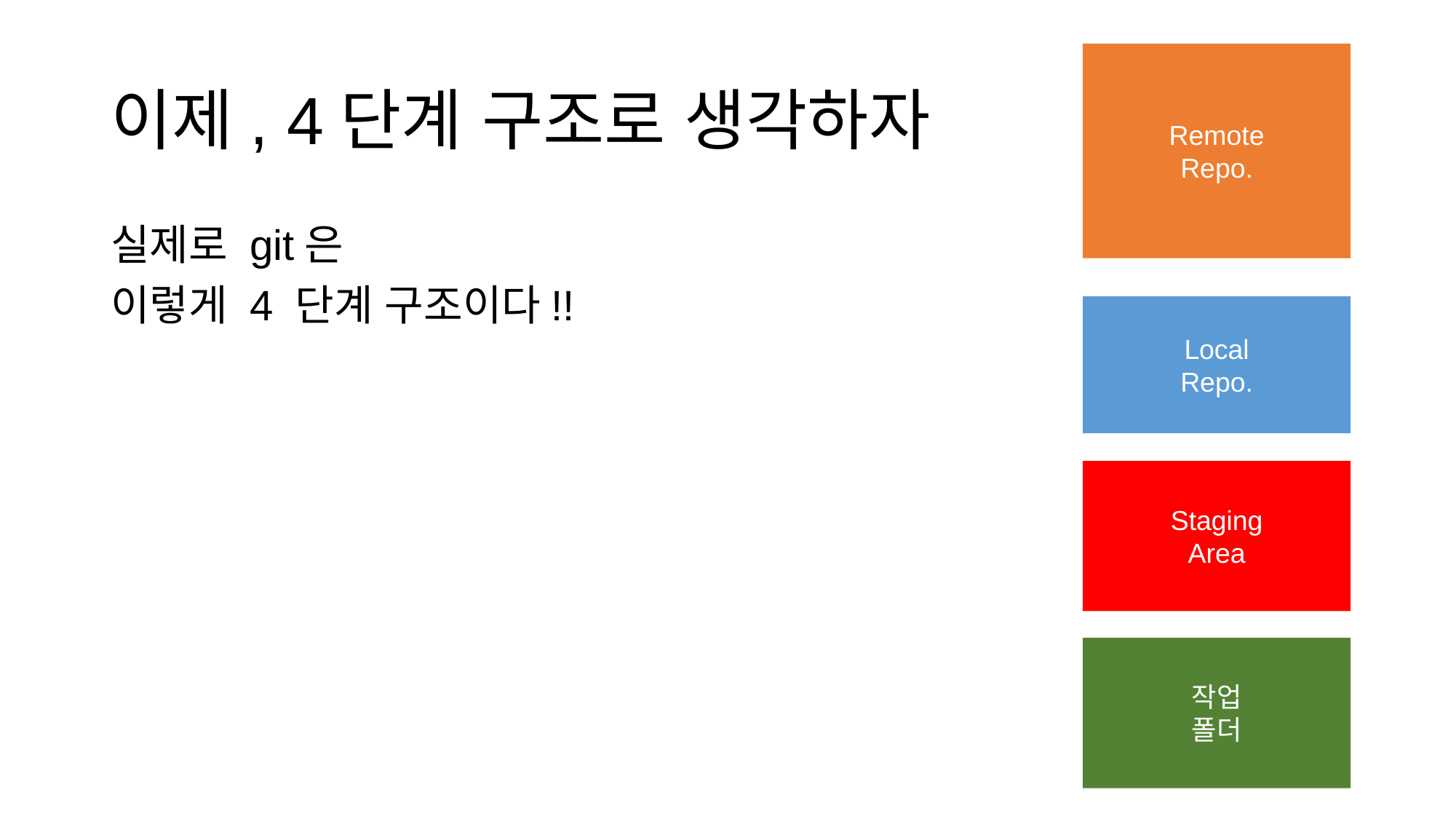

# 이제, 4단계 구조로 생각하자
Remote
Repo.
실제로 git은
이렇게 4 단계 구조이다!!

Local
Repo.
Staging
Area
작업
폴더